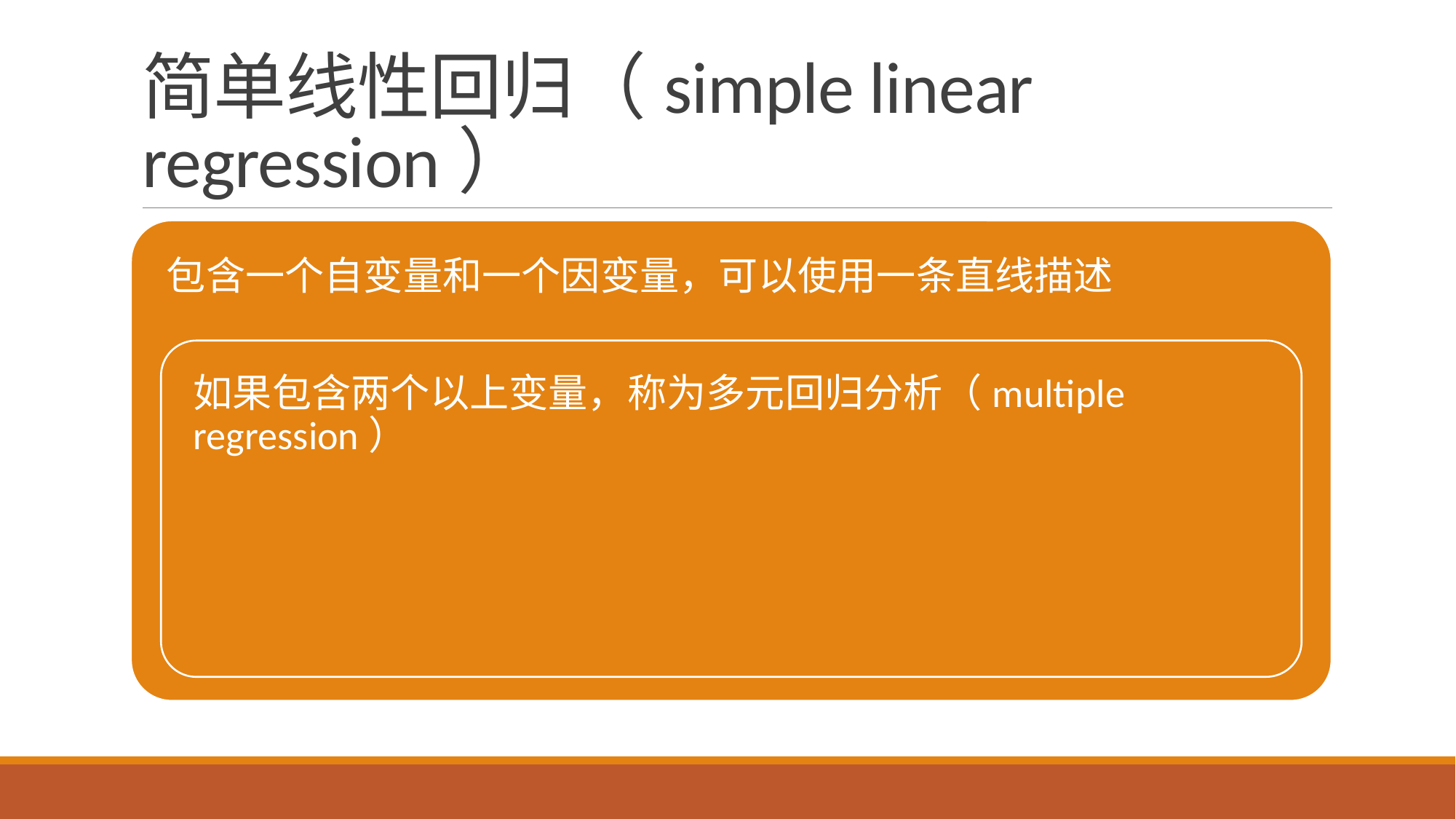

# 简单线性回归（simple linear regression）
包含一个自变量和一个因变量，可以使用一条直线描述
如果包含两个以上变量，称为多元回归分析（multiple regression）